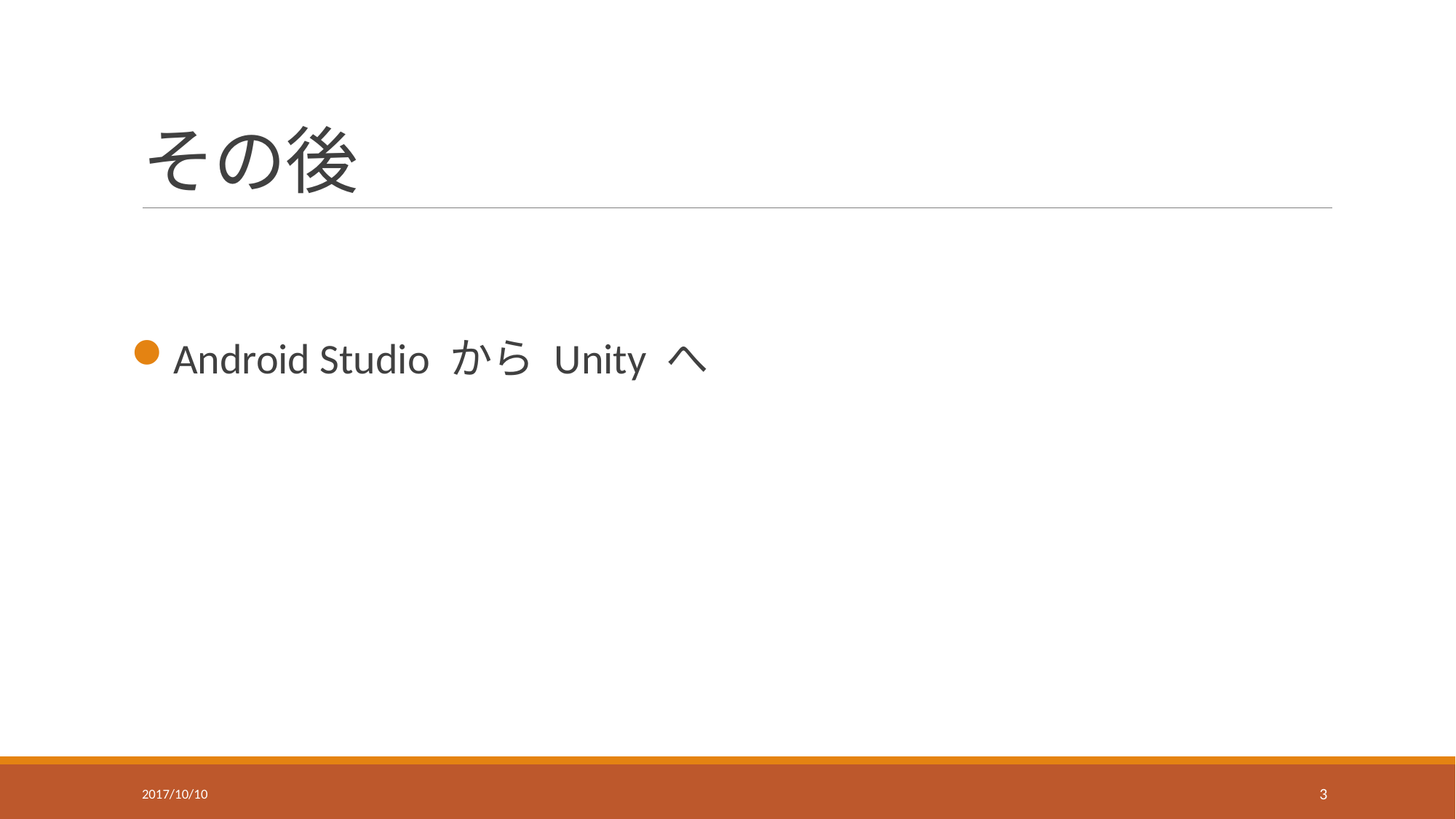

# その後

Android Studio から Unity へ

2017/10/10
3